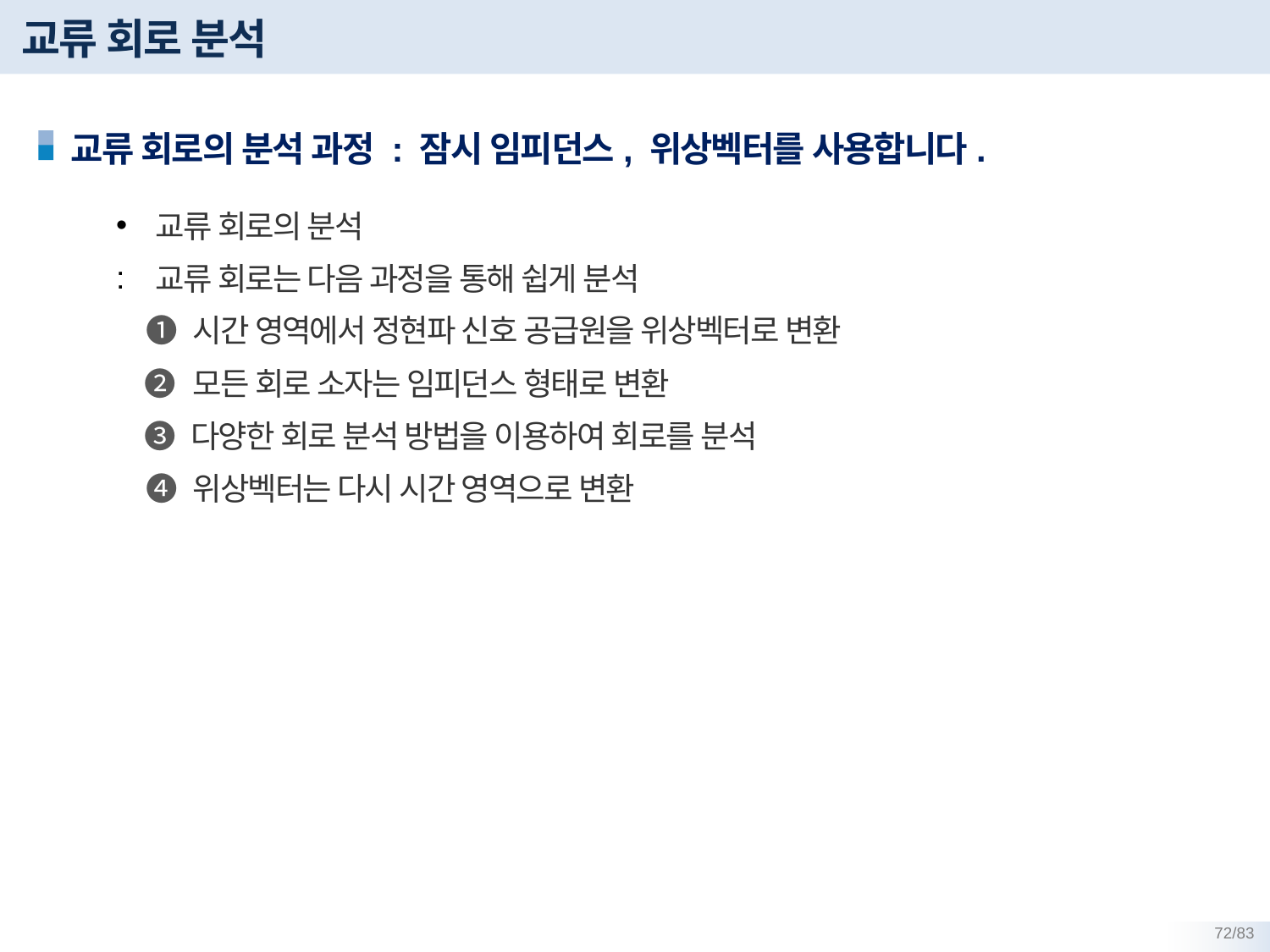

# 교류 회로 분석
교류 회로의 분석 과정 : 잠시 임피던스, 위상벡터를 사용합니다.

교류 회로의 분석
교류 회로는 다음 과정을 통해 쉽게 분석
    ❶ 시간 영역에서 정현파 신호 공급원을 위상벡터로 변환
    ❷ 모든 회로 소자는 임피던스 형태로 변환
    ❸ 다양한 회로 분석 방법을 이용하여 회로를 분석
    ❹ 위상벡터는 다시 시간 영역으로 변환